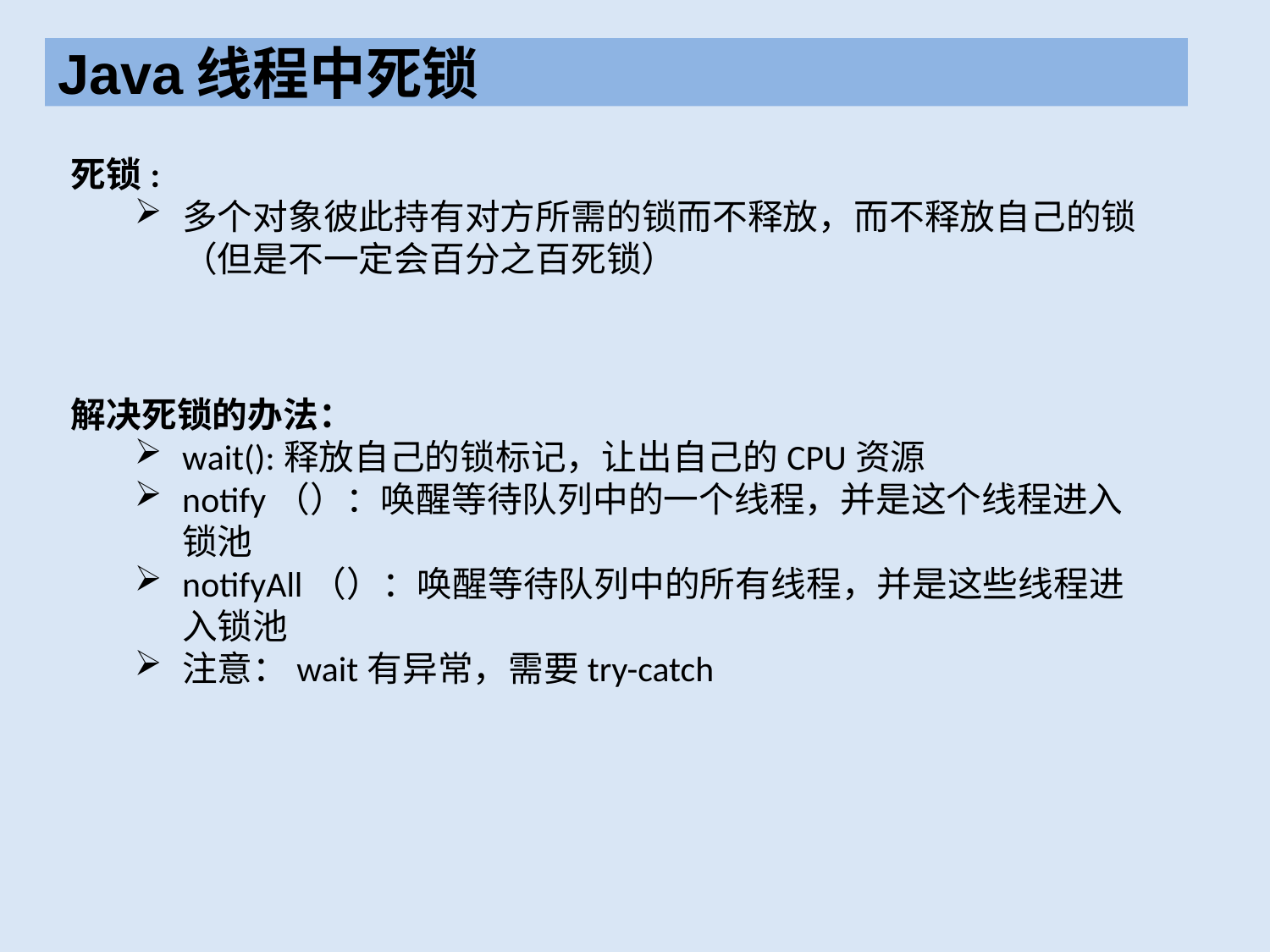

Java线程中死锁
死锁:
多个对象彼此持有对方所需的锁而不释放，而不释放自己的锁（但是不一定会百分之百死锁）
解决死锁的办法：
wait():释放自己的锁标记，让出自己的CPU资源
notify（）：唤醒等待队列中的一个线程，并是这个线程进入锁池
notifyAll（）：唤醒等待队列中的所有线程，并是这些线程进入锁池
注意：wait有异常，需要try-catch